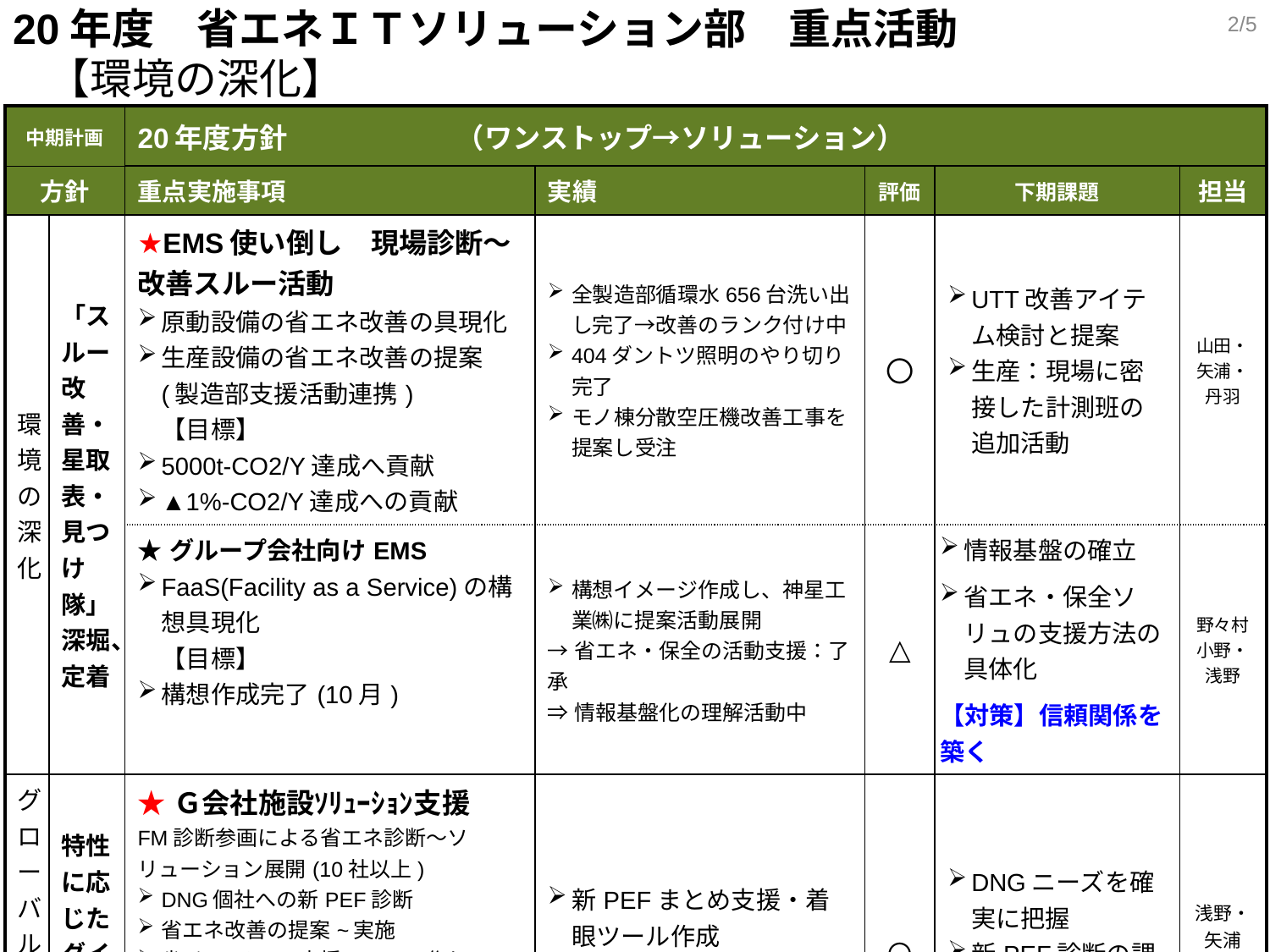

2/5
20年度　省エネＩＴソリューション部　重点活動
【環境の深化】
| 中期計画 |  | 20年度方針　　　　　　（ワンストップ→ソリューション） |  |  |  |  |
| --- | --- | --- | --- | --- | --- | --- |
| 方針 |  | 重点実施事項 | 実績 | 評価 | 下期課題 | 担当 |
| 環境の深化 | 「スルー改善・星取表・見つけ隊」深堀、定着 | ★EMS使い倒し　現場診断～改善スルー活動 原動設備の省エネ改善の具現化 生産設備の省エネ改善の提案 (製造部支援活動連携) 【目標】 5000t-CO2/Y達成へ貢献 ▲1%-CO2/Y達成への貢献 | 全製造部循環水656台洗い出し完了→改善のランク付け中 404ダントツ照明のやり切り完了 モノ棟分散空圧機改善工事を提案し受注 | 〇 | UTT改善アイテム検討と提案 生産：現場に密接した計測班の追加活動 | 山田・矢浦・丹羽 |
|  |  | ★グループ会社向けEMS FaaS(Facility as a Service)の構想具現化 【目標】 構想作成完了(10月) | 構想イメージ作成し、神星工業㈱に提案活動展開 →省エネ・保全の活動支援：了承 ⇒情報基盤化の理解活動中 | △ | 情報基盤の確立 省エネ・保全ソリュの支援方法の具体化 【対策】信頼関係を築く | 野々村 小野・浅野 |
| グローバルFMの進化 | 特性に応じた ダイレクト支援 | ★Ｇ会社施設ｿﾘｭｰｼｮﾝ支援 FM診断参画による省エネ診断～ソリューション展開(10社以上) DNG個社への新PEF診断 省エネ改善の提案~実施 省ｴﾈｿﾘｭｰｼｮﾝの支援メニュー作り 【目標】 診断の試行改善完了(9月) 13社提案実施 モデル試行・改善完了(3月) | 新PEFまとめ支援・着眼ツール作成 DNG診断計画見直し(ｺﾛﾅ) | 〇 | DNGニーズを確実に把握 新PEF診断の課題出しと改善 　→EMS活用検討 | 浅野・矢浦 前田・丹羽 |